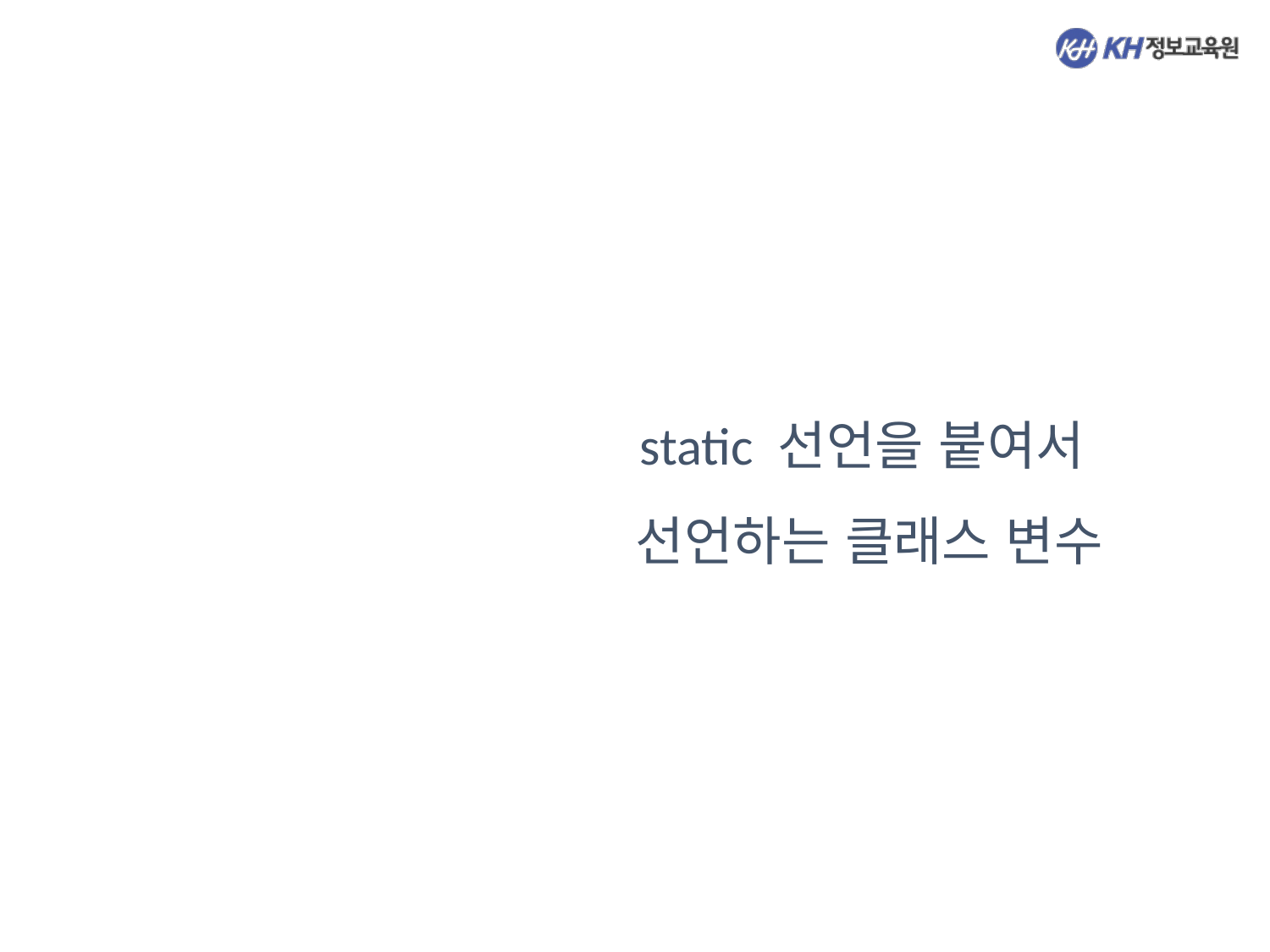

# static 선언을 붙여서 선언하는 클래스 변수